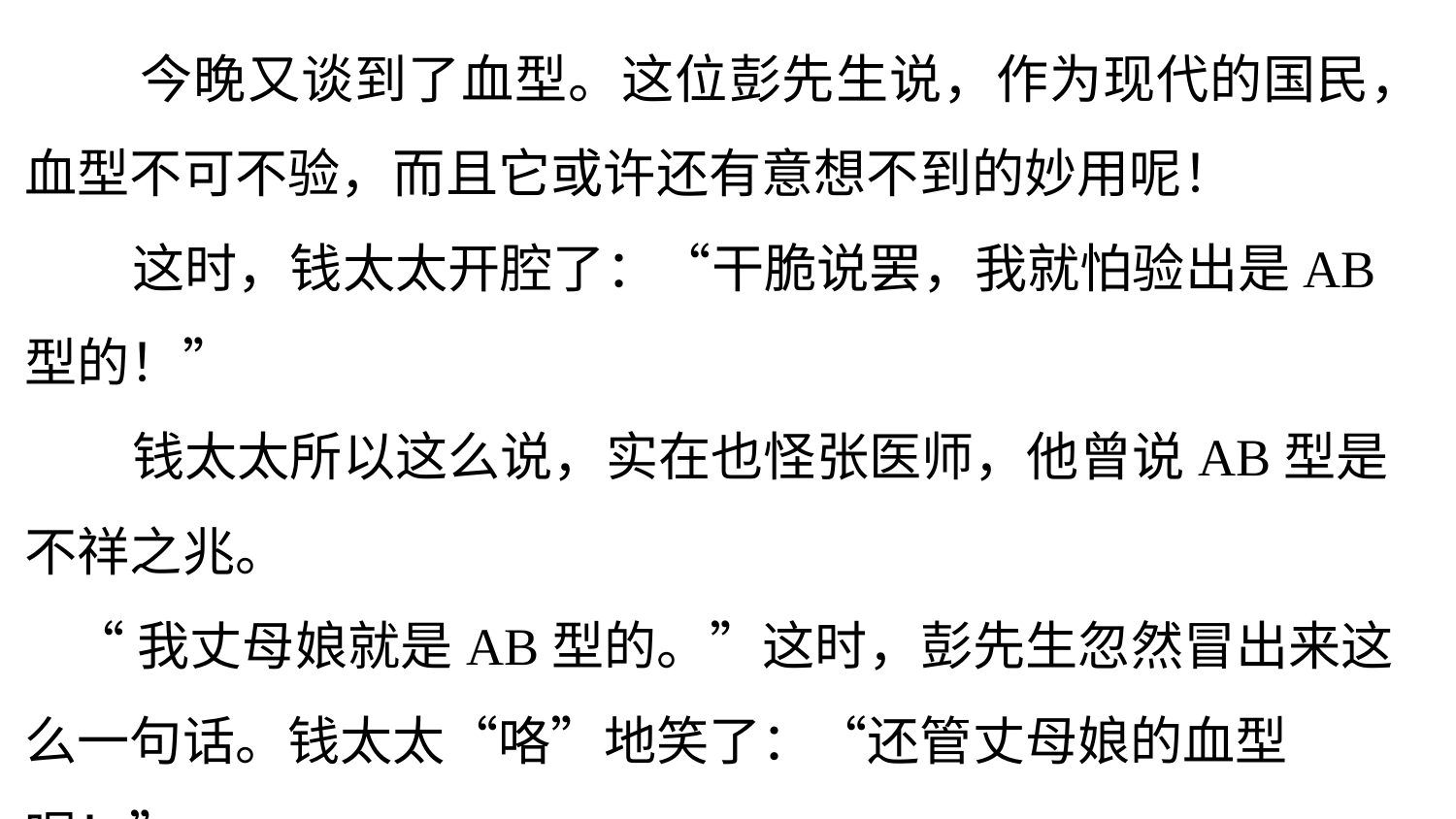

今晚又谈到了血型。这位彭先生说，作为现代的国民，血型不可不验，而且它或许还有意想不到的妙用呢！
        这时，钱太太开腔了：“干脆说罢，我就怕验出是AB
型的！”
        钱太太所以这么说，实在也怪张医师，他曾说AB型是不祥之兆。
    “我丈母娘就是AB型的。”这时，彭先生忽然冒出来这么一句话。钱太太“咯”地笑了：“还管丈母娘的血型呢！”